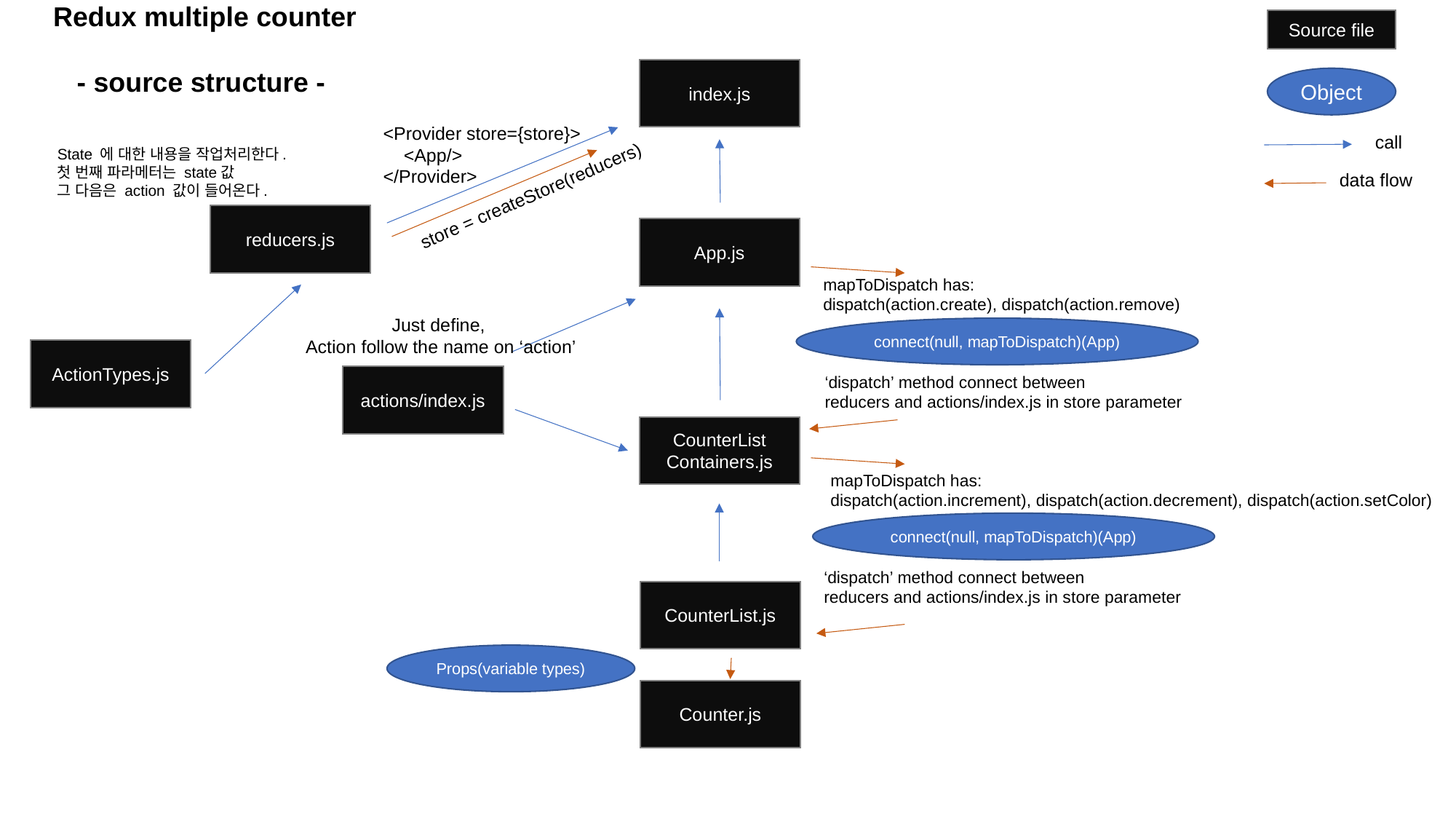

Redux multiple counter
- source structure -
Source file
index.js
Object
<Provider store={store}>
    <App/>
</Provider>
call
State 에 대한 내용을 작업처리한다.
첫 번째 파라메터는 state값
그 다음은 action 값이 들어온다.
data flow
store = createStore(reducers)
reducers.js
App.js
mapToDispatch has:
dispatch(action.create), dispatch(action.remove)
Just define,
Action follow the name on ‘action’
connect(null, mapToDispatch)(App)
ActionTypes.js
‘dispatch’ method connect between
reducers and actions/index.js in store parameter
actions/index.js
CounterList Containers.js
mapToDispatch has:
dispatch(action.increment), dispatch(action.decrement), dispatch(action.setColor)
connect(null, mapToDispatch)(App)

‘dispatch’ method connect between
reducers and actions/index.js in store parameter
CounterList.js
Props(variable types)
Counter.js